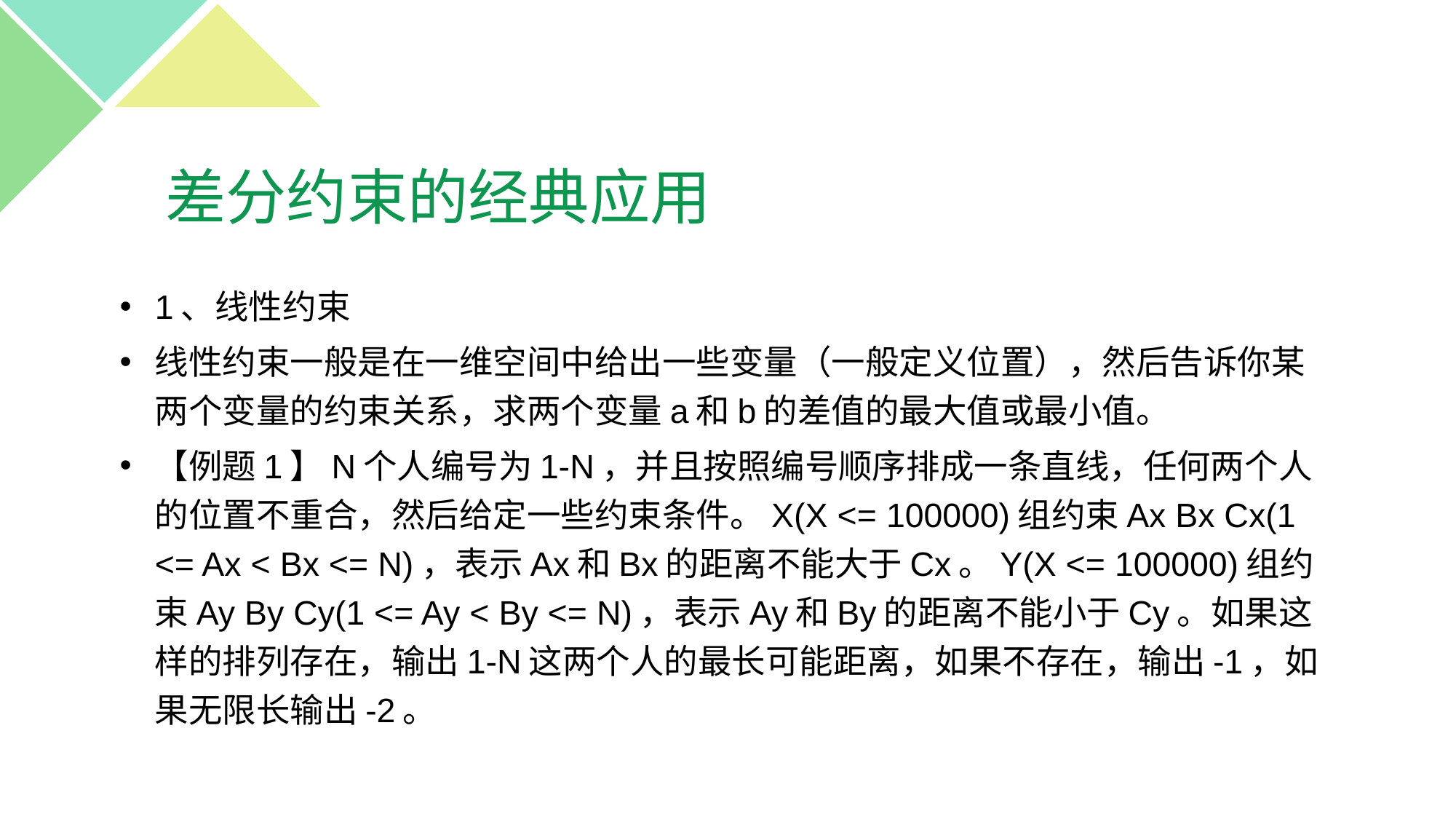

# 差分约束的经典应用
1、线性约束
线性约束一般是在一维空间中给出一些变量（一般定义位置），然后告诉你某两个变量的约束关系，求两个变量a和b的差值的最大值或最小值。
【例题1】N个人编号为1-N，并且按照编号顺序排成一条直线，任何两个人的位置不重合，然后给定一些约束条件。X(X <= 100000)组约束Ax Bx Cx(1 <= Ax < Bx <= N)，表示Ax和Bx的距离不能大于Cx。Y(X <= 100000)组约束Ay By Cy(1 <= Ay < By <= N)，表示Ay和By的距离不能小于Cy。如果这样的排列存在，输出1-N这两个人的最长可能距离，如果不存在，输出-1，如果无限长输出-2。